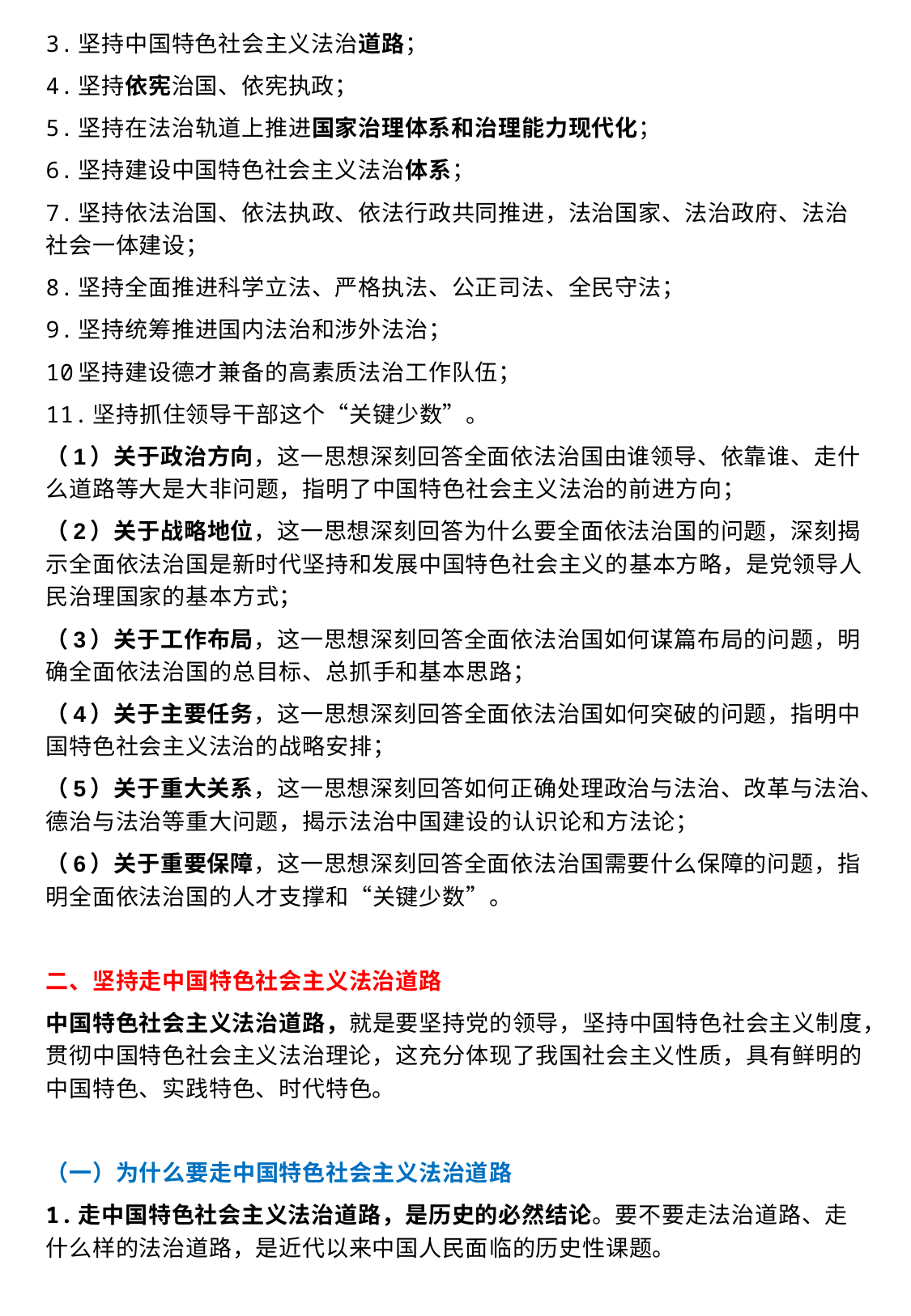

3.坚持中国特色社会主义法治道路；
4.坚持依宪治国、依宪执政；
5.坚持在法治轨道上推进国家治理体系和治理能力现代化；
6.坚持建设中国特色社会主义法治体系；
7.坚持依法治国、依法执政、依法行政共同推进，法治国家、法治政府、法治社会一体建设；
8.坚持全面推进科学立法、严格执法、公正司法、全民守法；
9.坚持统筹推进国内法治和涉外法治；
10坚持建设德才兼备的高素质法治工作队伍；
11.坚持抓住领导干部这个“关键少数”。
（1）关于政治方向，这一思想深刻回答全面依法治国由谁领导、依靠谁、走什么道路等大是大非问题，指明了中国特色社会主义法治的前进方向；
（2）关于战略地位，这一思想深刻回答为什么要全面依法治国的问题，深刻揭示全面依法治国是新时代坚持和发展中国特色社会主义的基本方略，是党领导人民治理国家的基本方式；
（3）关于工作布局，这一思想深刻回答全面依法治国如何谋篇布局的问题，明确全面依法治国的总目标、总抓手和基本思路；
（4）关于主要任务，这一思想深刻回答全面依法治国如何突破的问题，指明中国特色社会主义法治的战略安排；
（5）关于重大关系，这一思想深刻回答如何正确处理政治与法治、改革与法治、德治与法治等重大问题，揭示法治中国建设的认识论和方法论；
（6）关于重要保障，这一思想深刻回答全面依法治国需要什么保障的问题，指明全面依法治国的人才支撑和“关键少数”。

二、坚持走中国特色社会主义法治道路
中国特色社会主义法治道路，就是要坚持党的领导，坚持中国特色社会主义制度，贯彻中国特色社会主义法治理论，这充分体现了我国社会主义性质，具有鲜明的中国特色、实践特色、时代特色。

（一）为什么要走中国特色社会主义法治道路
1.走中国特色社会主义法治道路，是历史的必然结论。要不要走法治道路、走什么样的法治道路，是近代以来中国人民面临的历史性课题。